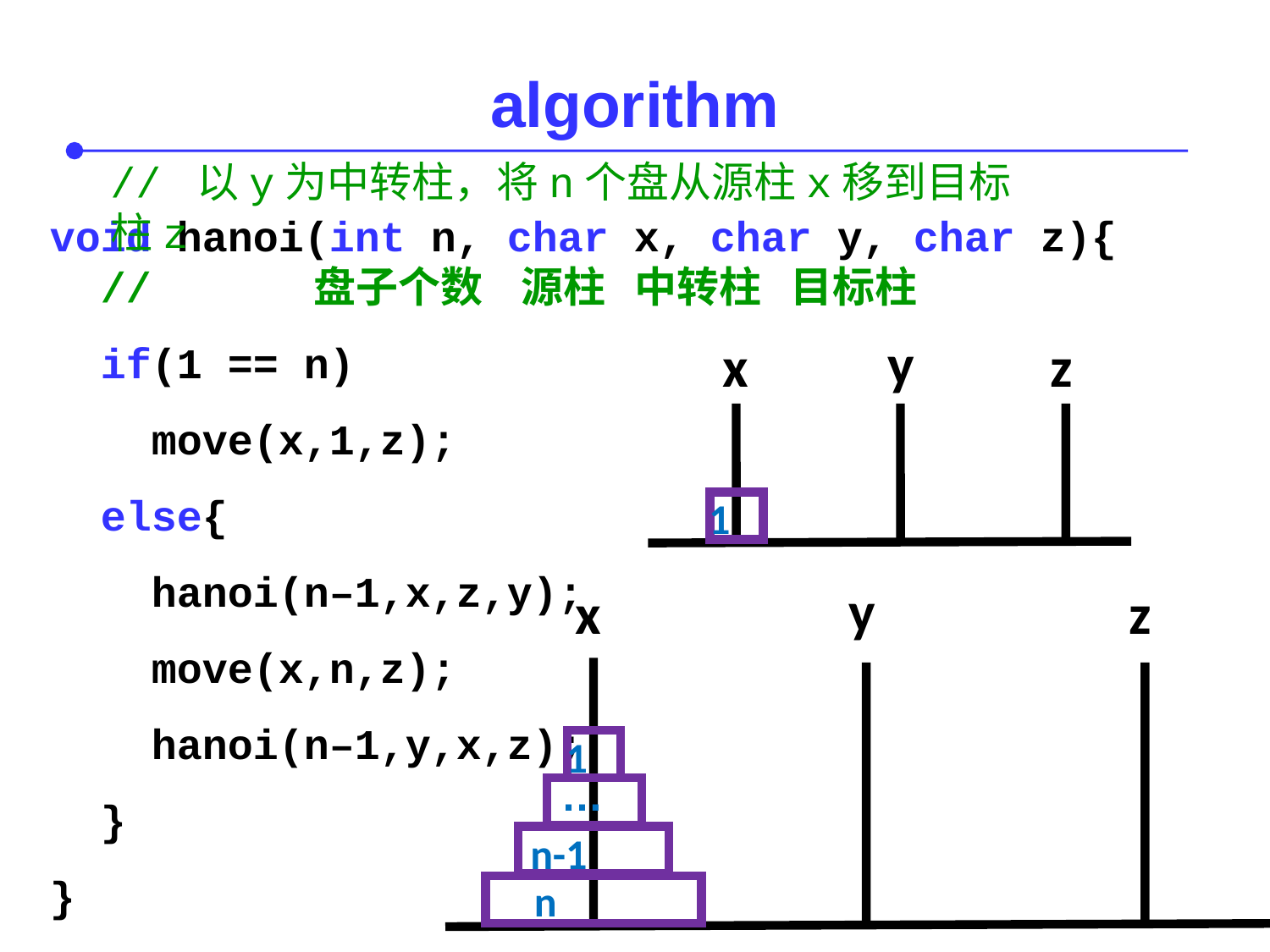

algorithm
// 以y为中转柱，将n个盘从源柱x移到目标柱z
void hanoi(int n, char x, char y, char z){
  //      盘子个数    源柱   中转柱   目标柱
  if(1 == n)
    move(x,1,z);
  else{
    hanoi(n–1,x,z,y);
    move(x,n,z);
    hanoi(n–1,y,x,z);
  }
}
y
x
z

1

y
x
z

1

…
n-1

6

n